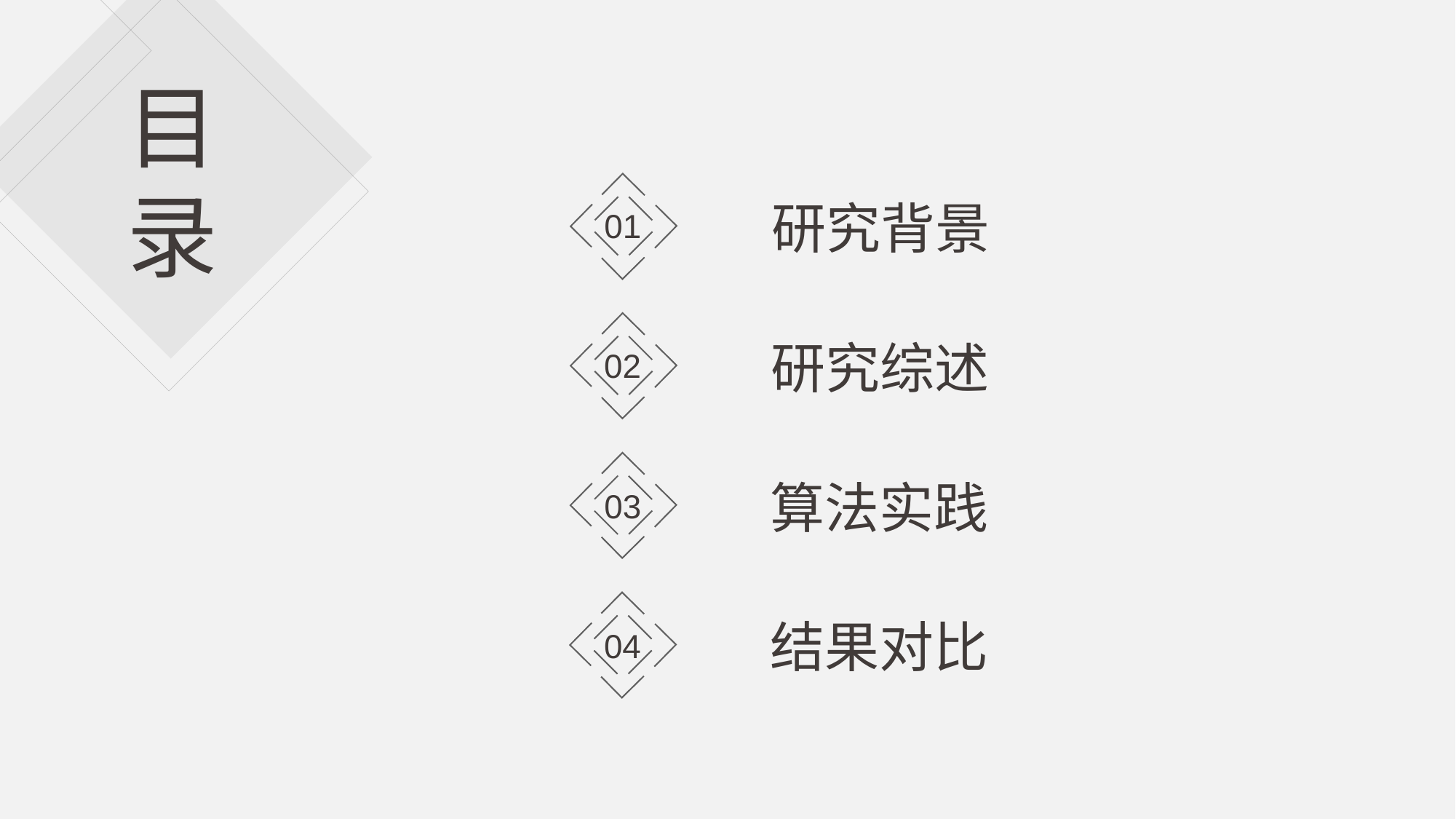

目录

01
研究背景

02
研究综述

03
算法实践

04
结果对比